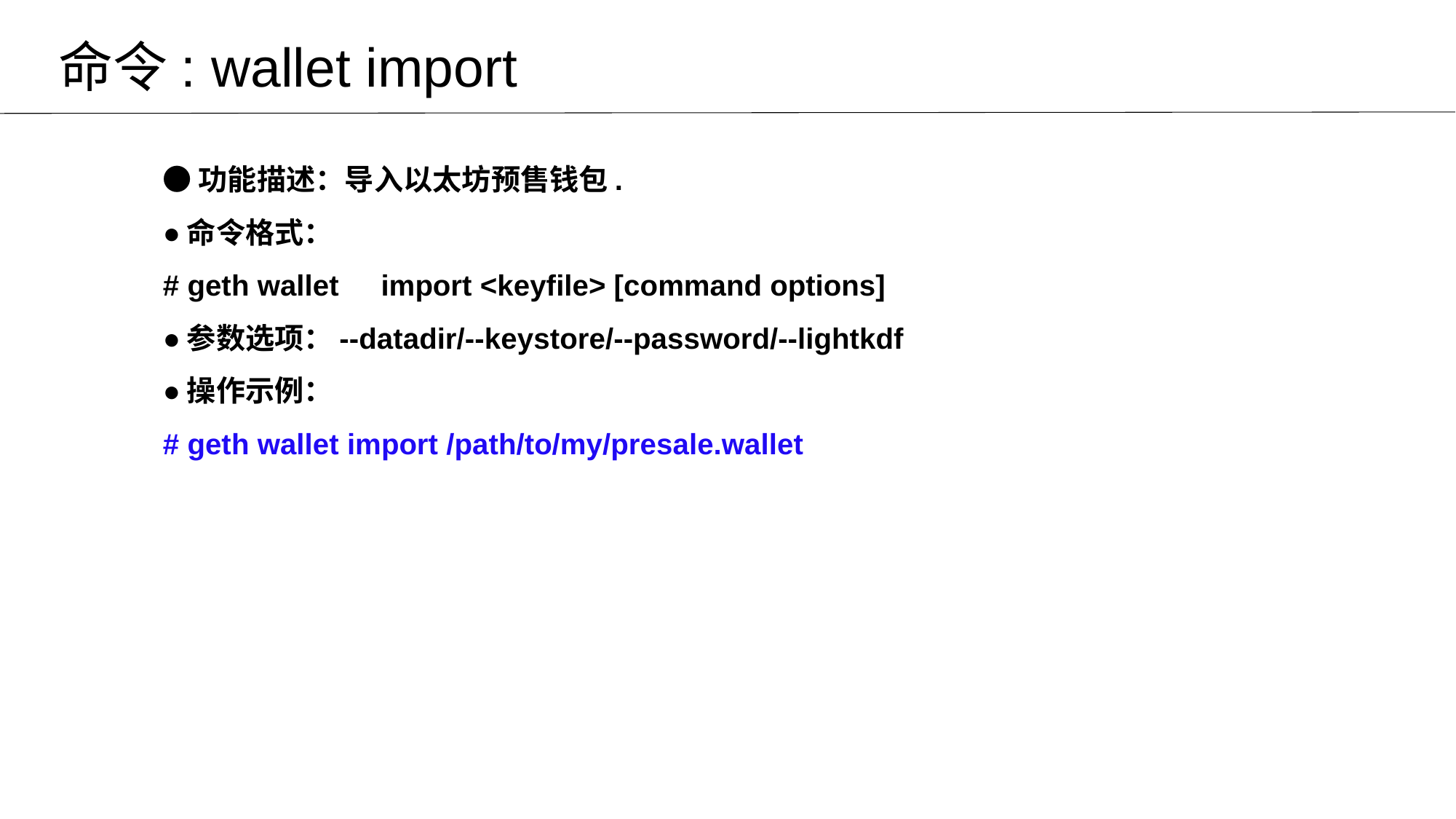

命令: wallet import
# ●功能描述：导入以太坊预售钱包. ●命令格式： # geth wallet　import <keyfile> [command options] ●参数选项：--datadir/--keystore/--password/--lightkdf ●操作示例： # geth wallet import /path/to/my/presale.wallet